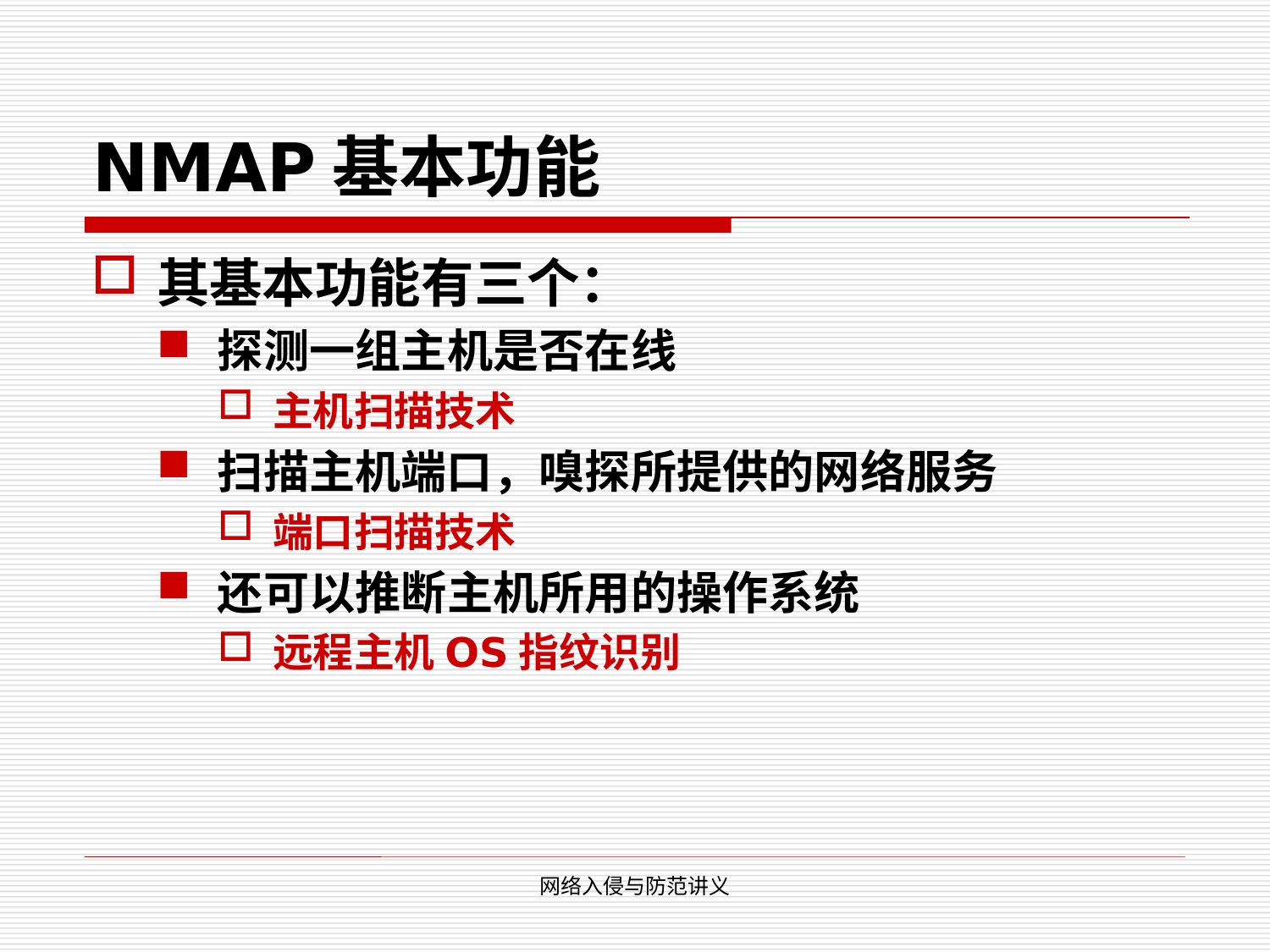

# NMAP基本功能
其基本功能有三个：
探测一组主机是否在线
主机扫描技术
扫描主机端口，嗅探所提供的网络服务
端口扫描技术
还可以推断主机所用的操作系统
远程主机OS指纹识别

网络入侵与防范讲义
115